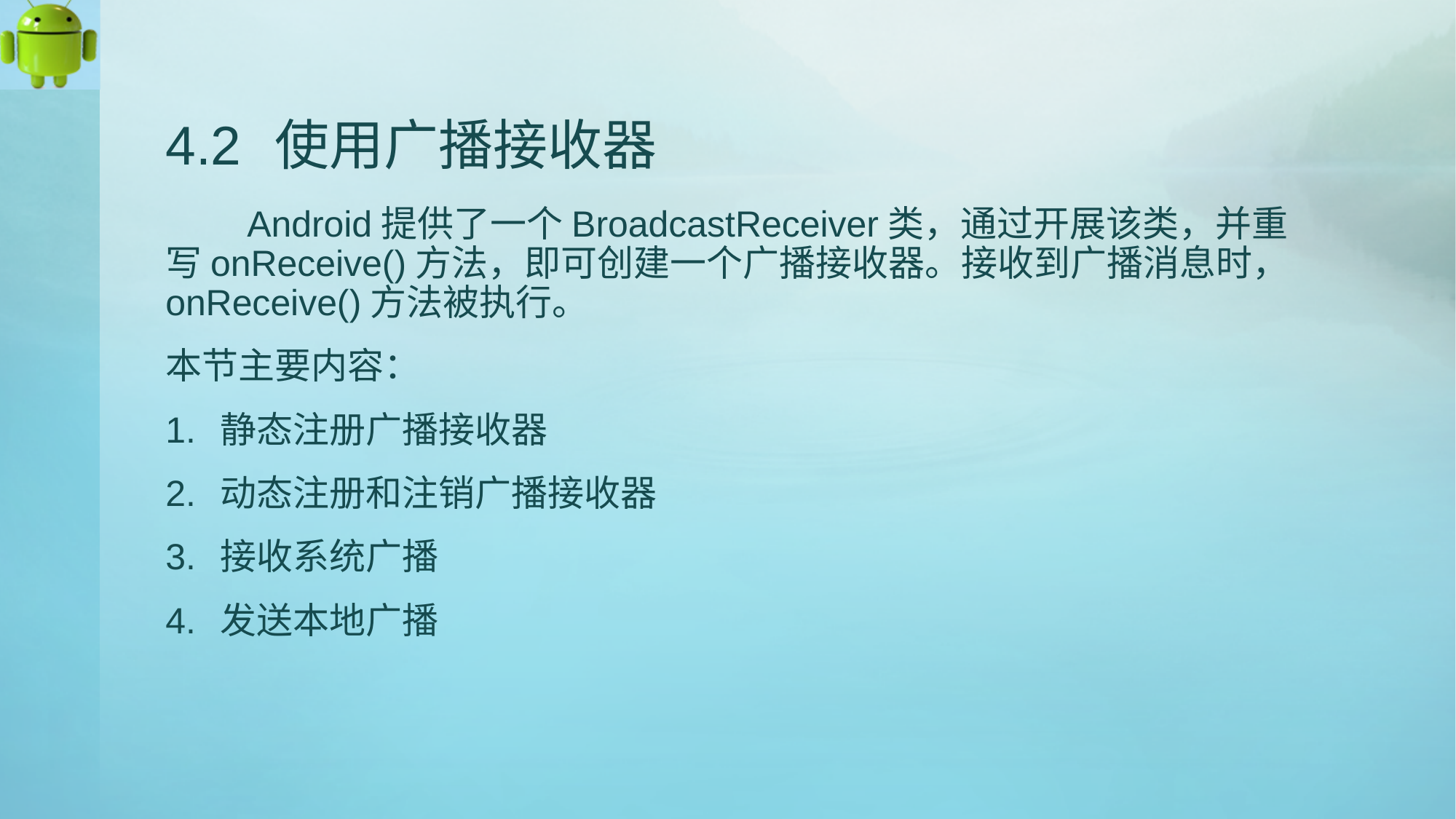

# 4.2	使用广播接收器
        Android提供了一个BroadcastReceiver类，通过开展该类，并重写onReceive()方法，即可创建一个广播接收器。接收到广播消息时，onReceive()方法被执行。
本节主要内容：
静态注册广播接收器
动态注册和注销广播接收器
接收系统广播
发送本地广播